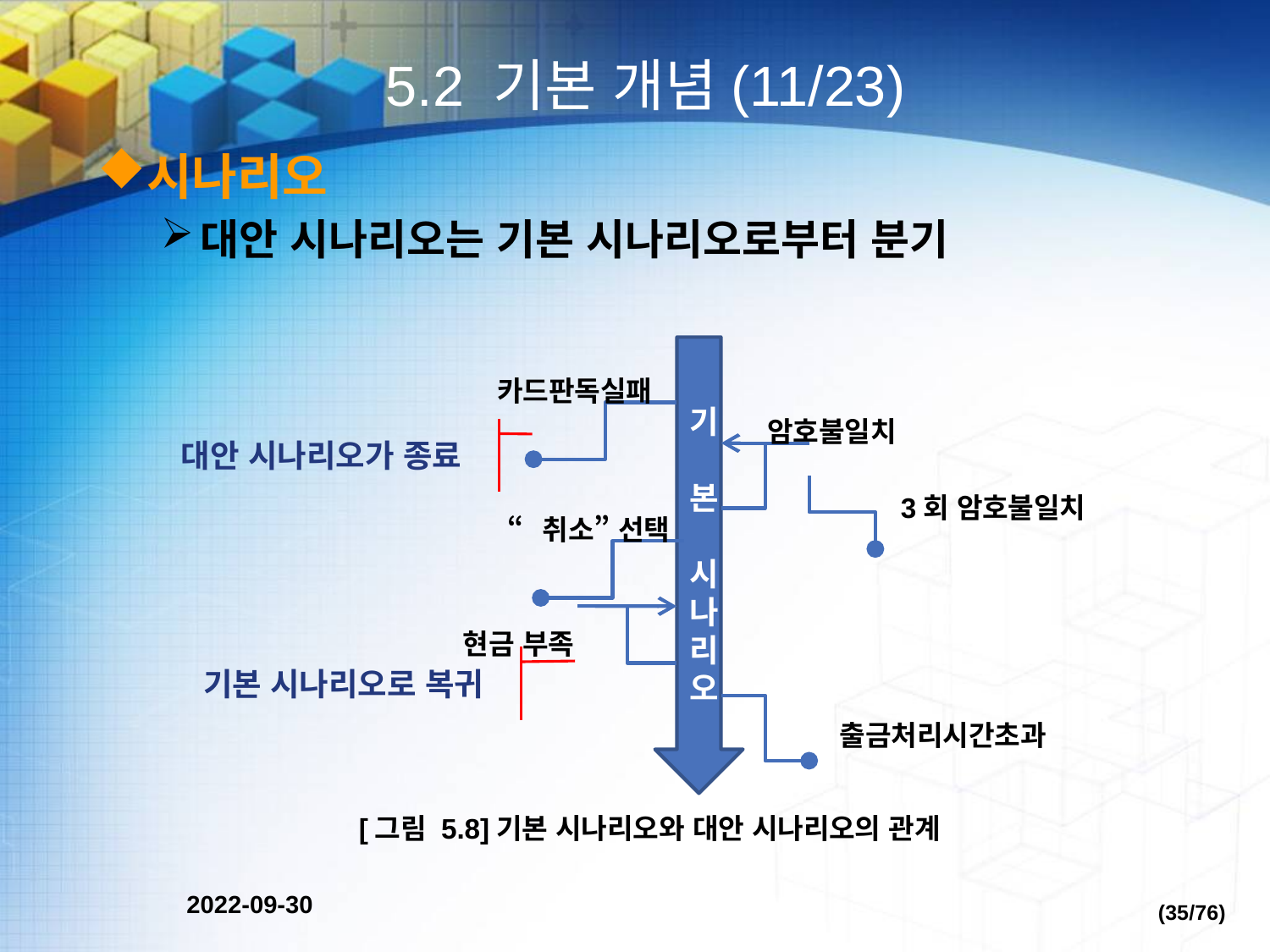

# 5.2 기본 개념(11/23)
시나리오
대안 시나리오는 기본 시나리오로부터 분기
기

본

시
나리오
카드판독실패
암호불일치
대안 시나리오가 종료
3회 암호불일치
“취소” 선택
현금 부족
기본 시나리오로 복귀
출금처리시간초과
[그림 5.8]기본 시나리오와 대안 시나리오의 관계
(35/76)
2022-09-30